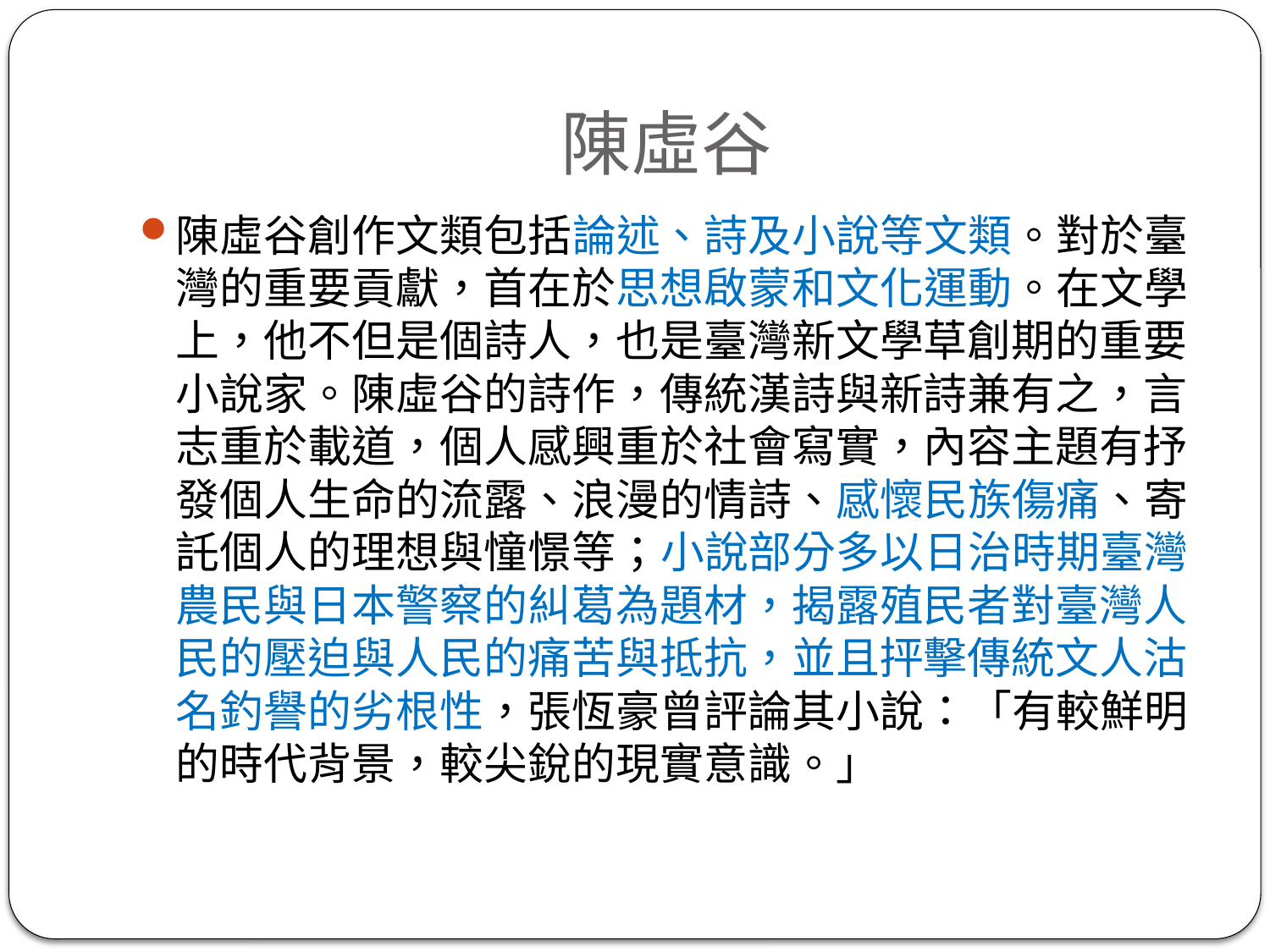

# 陳虛谷
陳虛谷創作文類包括論述、詩及小說等文類。對於臺灣的重要貢獻，首在於思想啟蒙和文化運動。在文學上，他不但是個詩人，也是臺灣新文學草創期的重要小說家。陳虛谷的詩作，傳統漢詩與新詩兼有之，言志重於載道，個人感興重於社會寫實，內容主題有抒發個人生命的流露、浪漫的情詩、感懷民族傷痛、寄託個人的理想與憧憬等；小說部分多以日治時期臺灣農民與日本警察的糾葛為題材，揭露殖民者對臺灣人民的壓迫與人民的痛苦與抵抗，並且抨擊傳統文人沽名釣譽的劣根性，張恆豪曾評論其小說：「有較鮮明的時代背景，較尖銳的現實意識。」